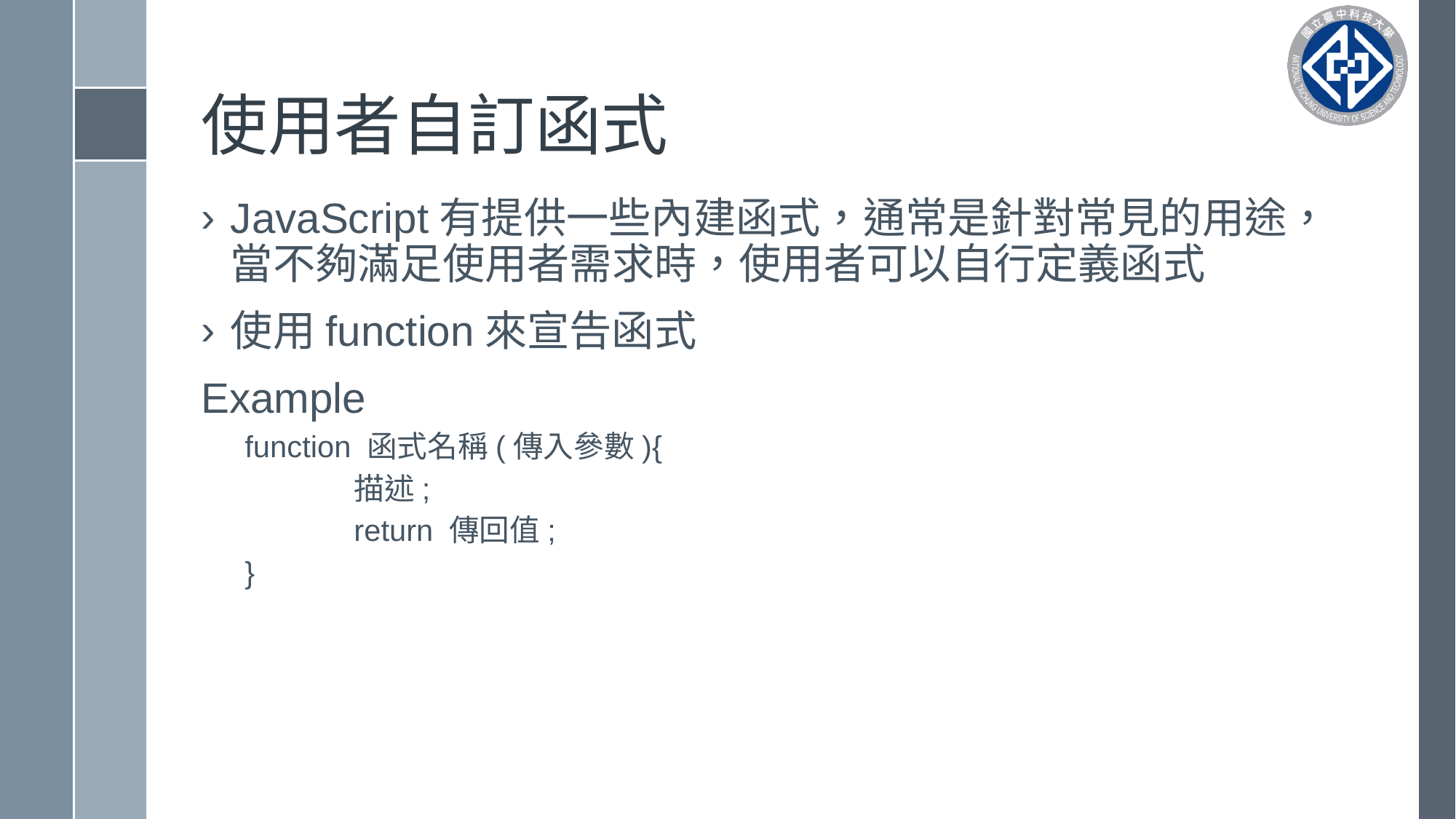

# 使用者自訂函式
JavaScript有提供一些內建函式，通常是針對常見的用途，當不夠滿足使用者需求時，使用者可以自行定義函式
使用function來宣告函式
Example
function 函式名稱(傳入參數){
	描述;
	return 傳回值;
}